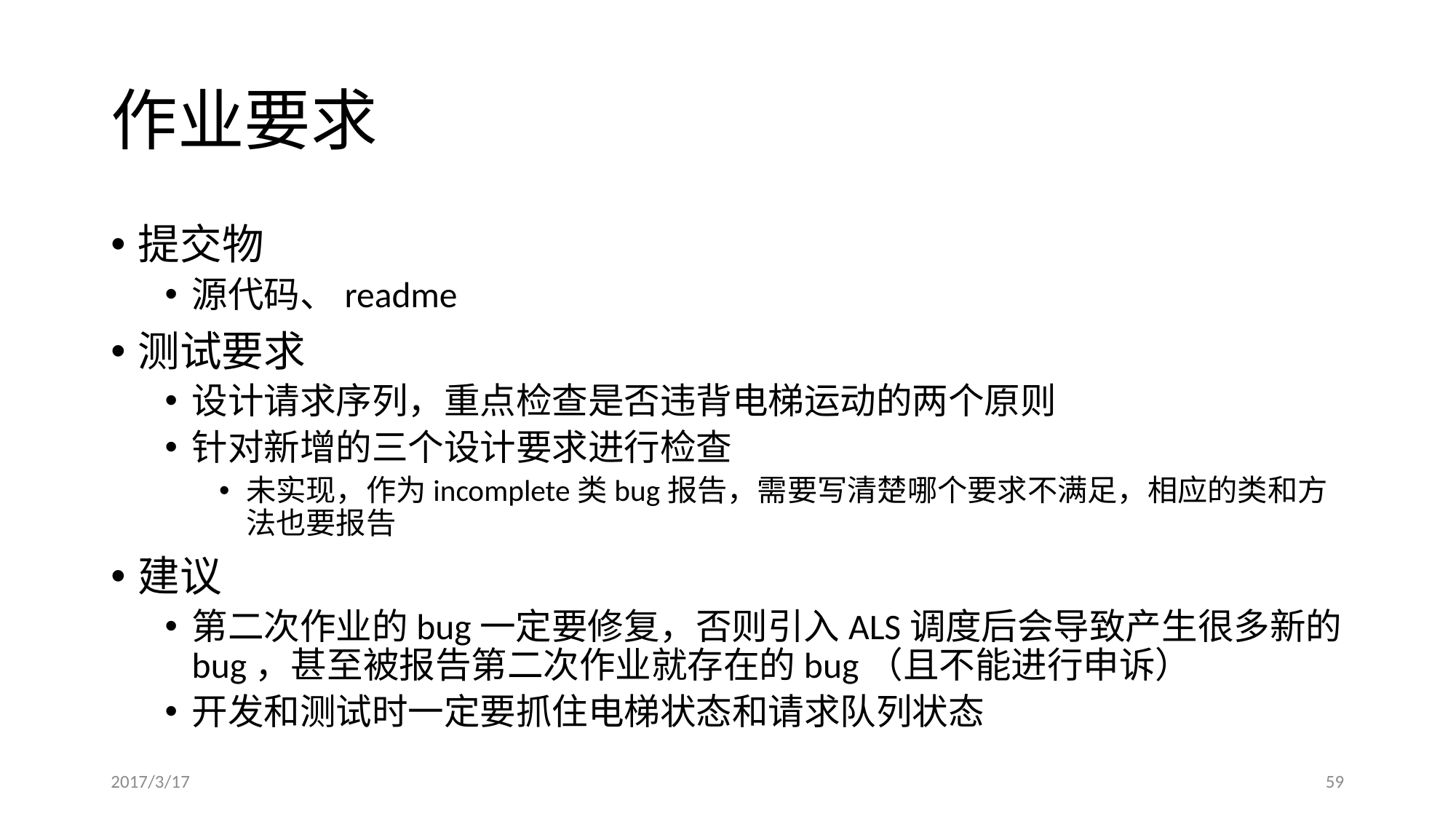

# 作业要求
提交物
源代码、readme
测试要求
设计请求序列，重点检查是否违背电梯运动的两个原则
针对新增的三个设计要求进行检查
未实现，作为incomplete类bug报告，需要写清楚哪个要求不满足，相应的类和方法也要报告
建议
第二次作业的bug一定要修复，否则引入ALS调度后会导致产生很多新的bug，甚至被报告第二次作业就存在的bug（且不能进行申诉）
开发和测试时一定要抓住电梯状态和请求队列状态
2017/3/17
59